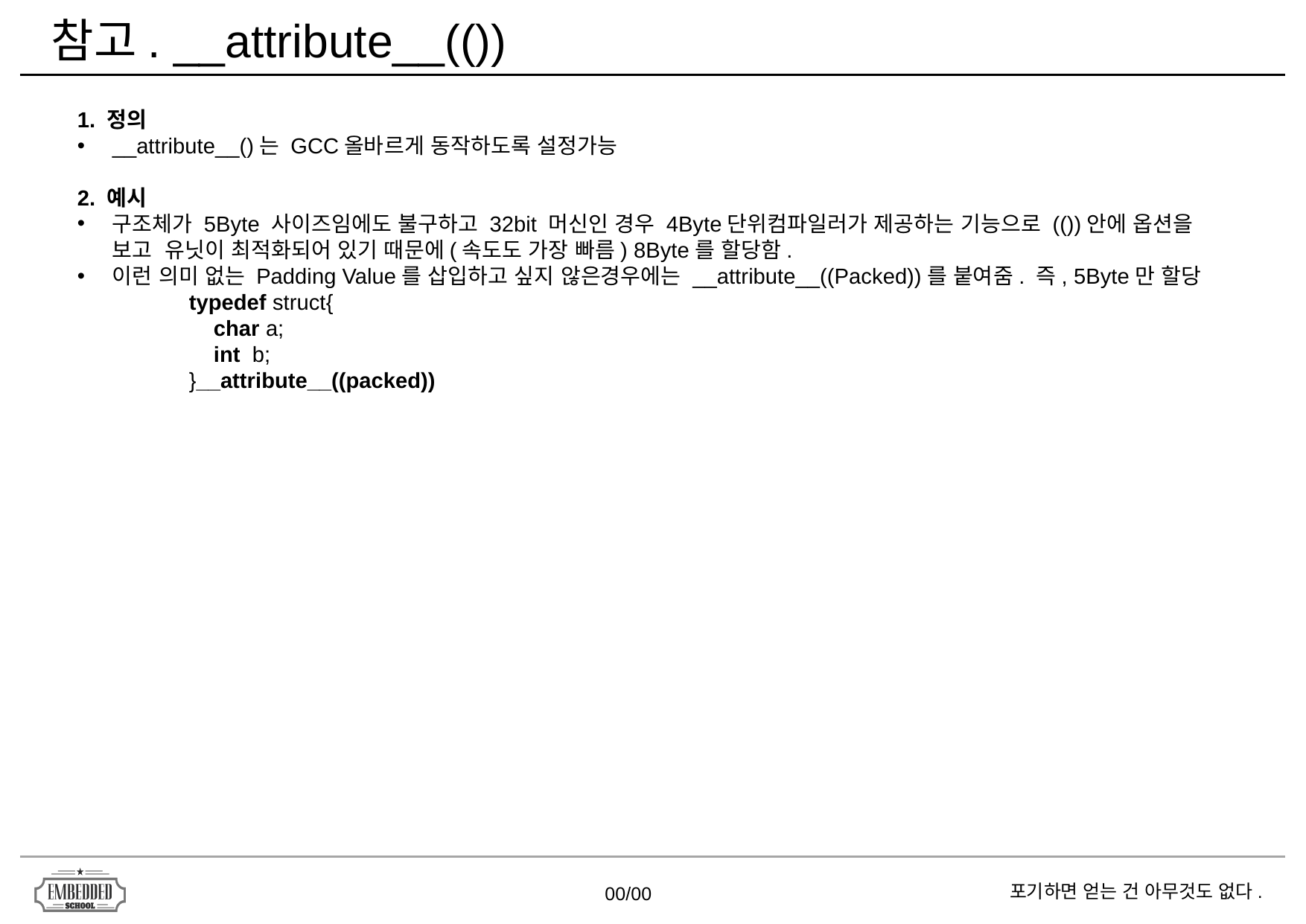

참고. __attribute__(())
1. 정의
__attribute__()는 GCC올바르게 동작하도록 설정가능

2. 예시
구조체가 5Byte 사이즈임에도 불구하고 32bit 머신인 경우 4Byte단위컴파일러가 제공하는 기능으로 (())안에 옵션을 보고  유닛이 최적화되어 있기 때문에(속도도 가장 빠름) 8Byte를 할당함.
이런 의미 없는 Padding Value를 삽입하고 싶지 않은경우에는 __attribute__((Packed))를 붙여줌. 즉, 5Byte만 할당
	typedef struct{
 	    char a; 
 	    int  b;
	}__attribute__((packed))
00/00